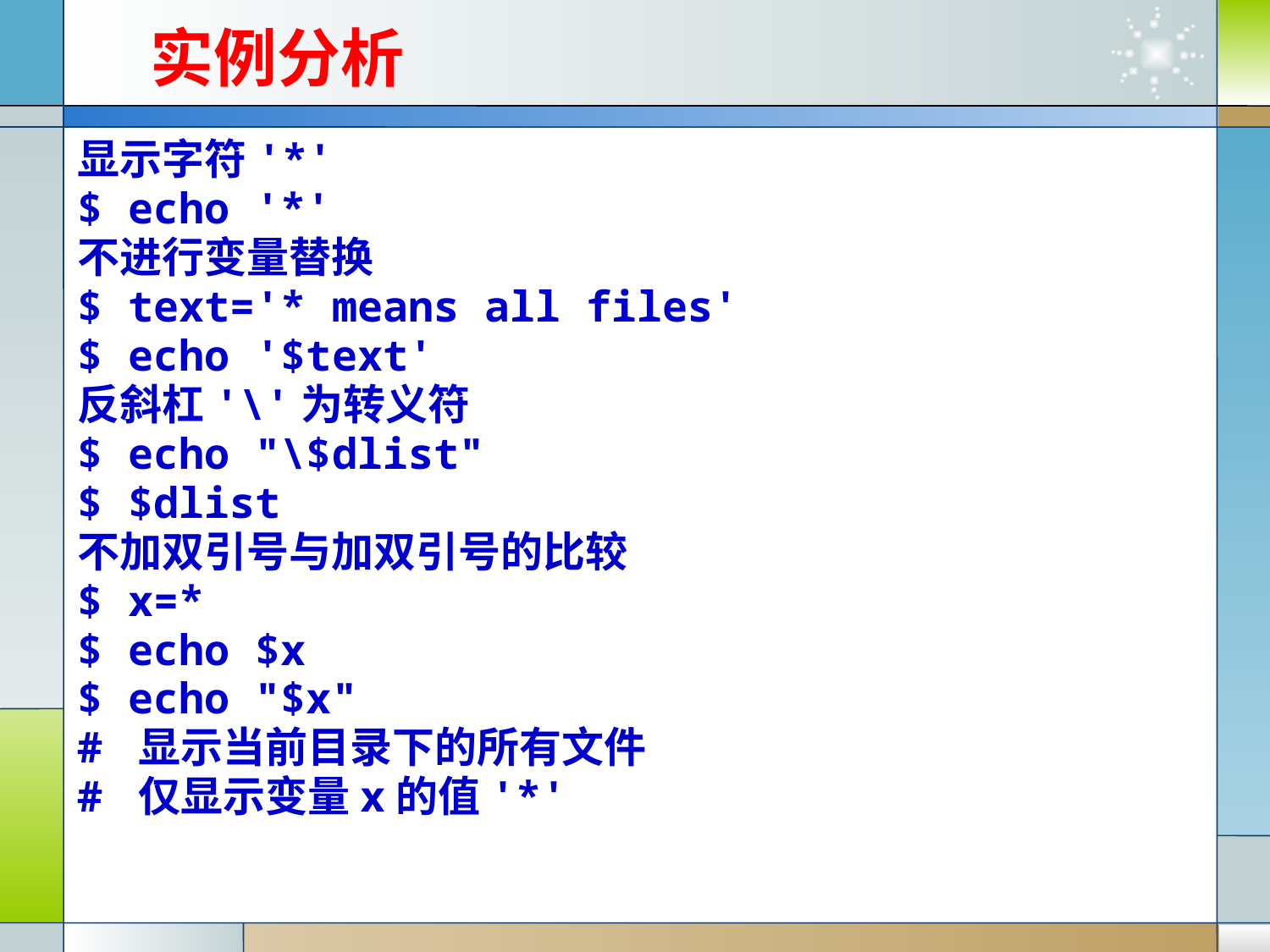

# 实例分析
显示字符'*'
$ echo '*'
不进行变量替换
$ text='* means all files'
$ echo '$text'
反斜杠'\'为转义符
$ echo "\$dlist"
$ $dlist
不加双引号与加双引号的比较
$ x=*
$ echo $x
$ echo "$x"
# 显示当前目录下的所有文件
# 仅显示变量x的值'*'